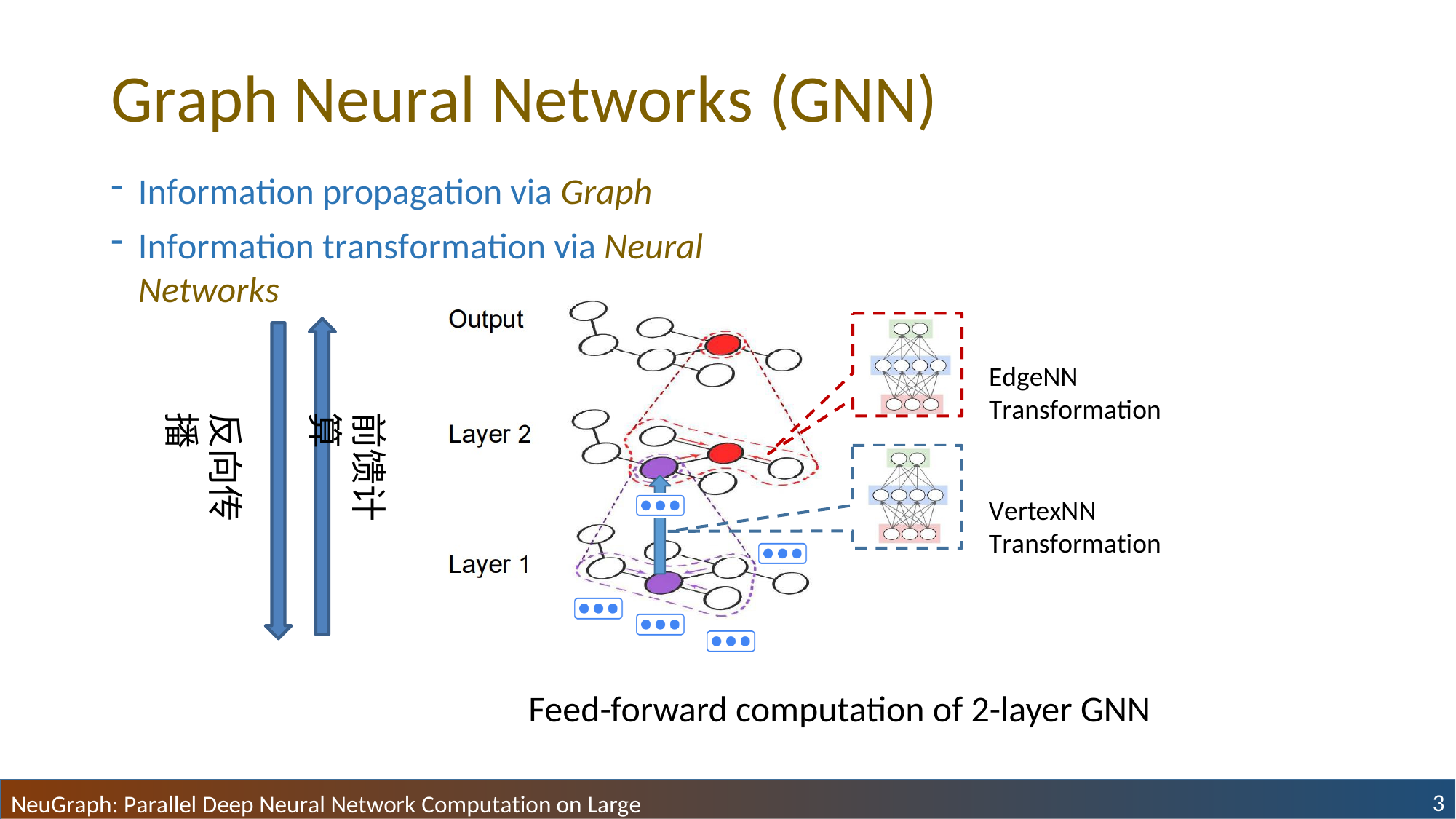

# Graph Neural Networks (GNN)
Information propagation via Graph
Information transformation via Neural Networks

EdgeNN Transformation
反向传播
前馈计算

VertexNN Transformation

Feed-forward computation of 2-layer GNN
3
NeuGraph: Parallel Deep Neural Network Computation on Large Graphs